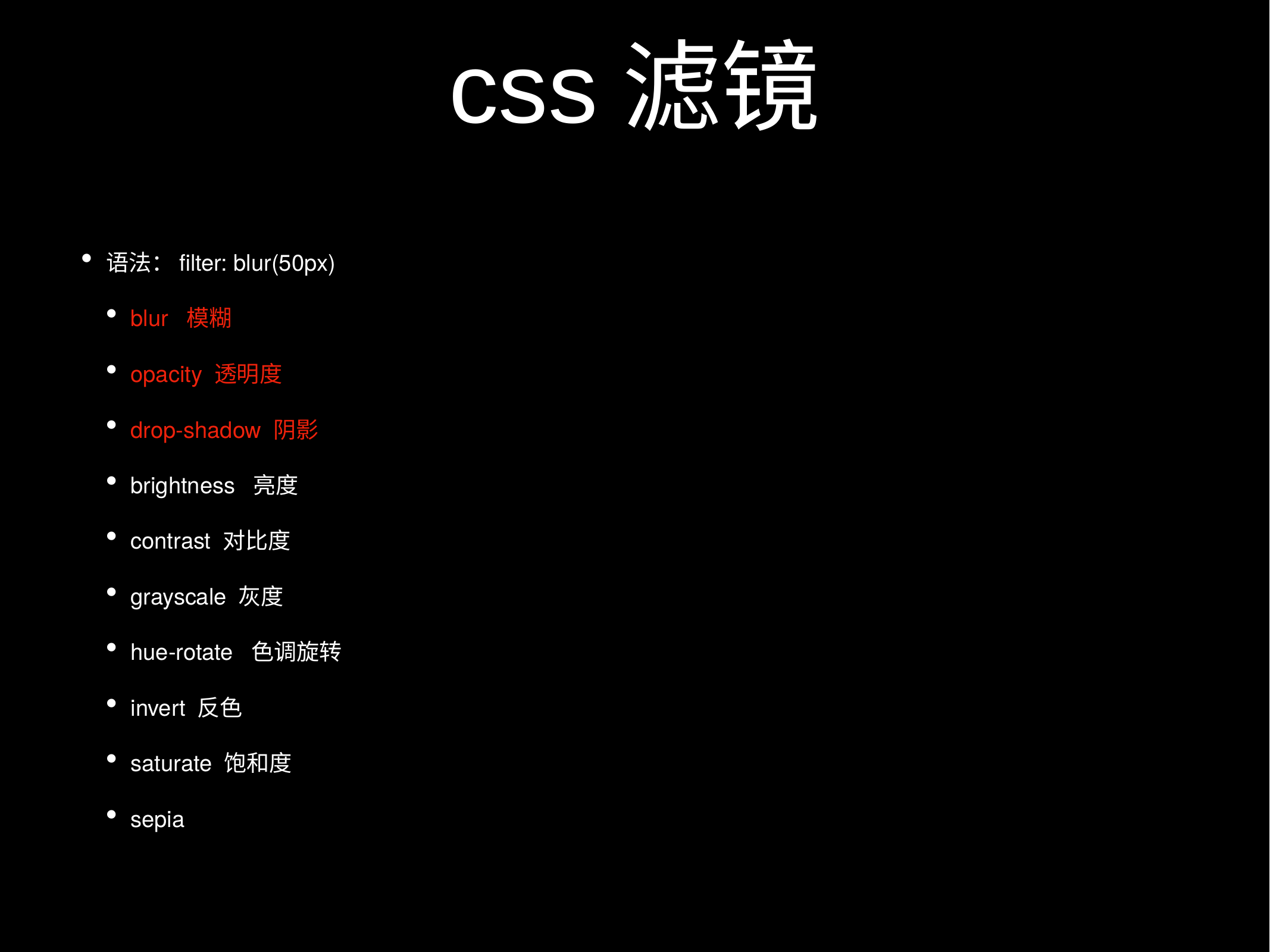

# css滤镜

语法：filter: blur(50px)
blur  模糊
opacity 透明度
drop-shadow 阴影
brightness  亮度
contrast 对比度
grayscale 灰度
hue-rotate  色调旋转
invert 反色
saturate 饱和度
sepia